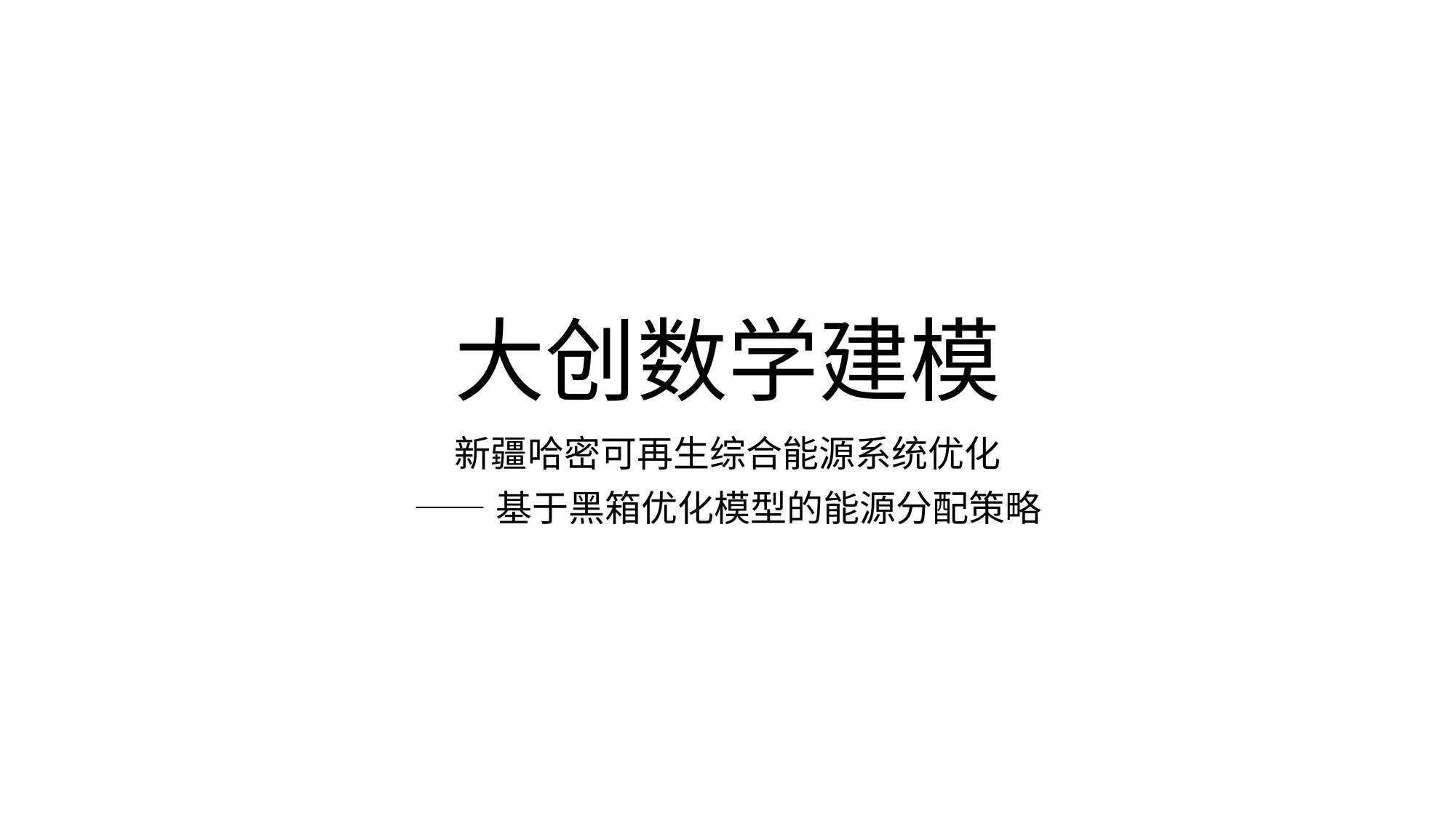

# 大创数学建模
新疆哈密可再生综合能源系统优化
——基于黑箱优化模型的能源分配策略